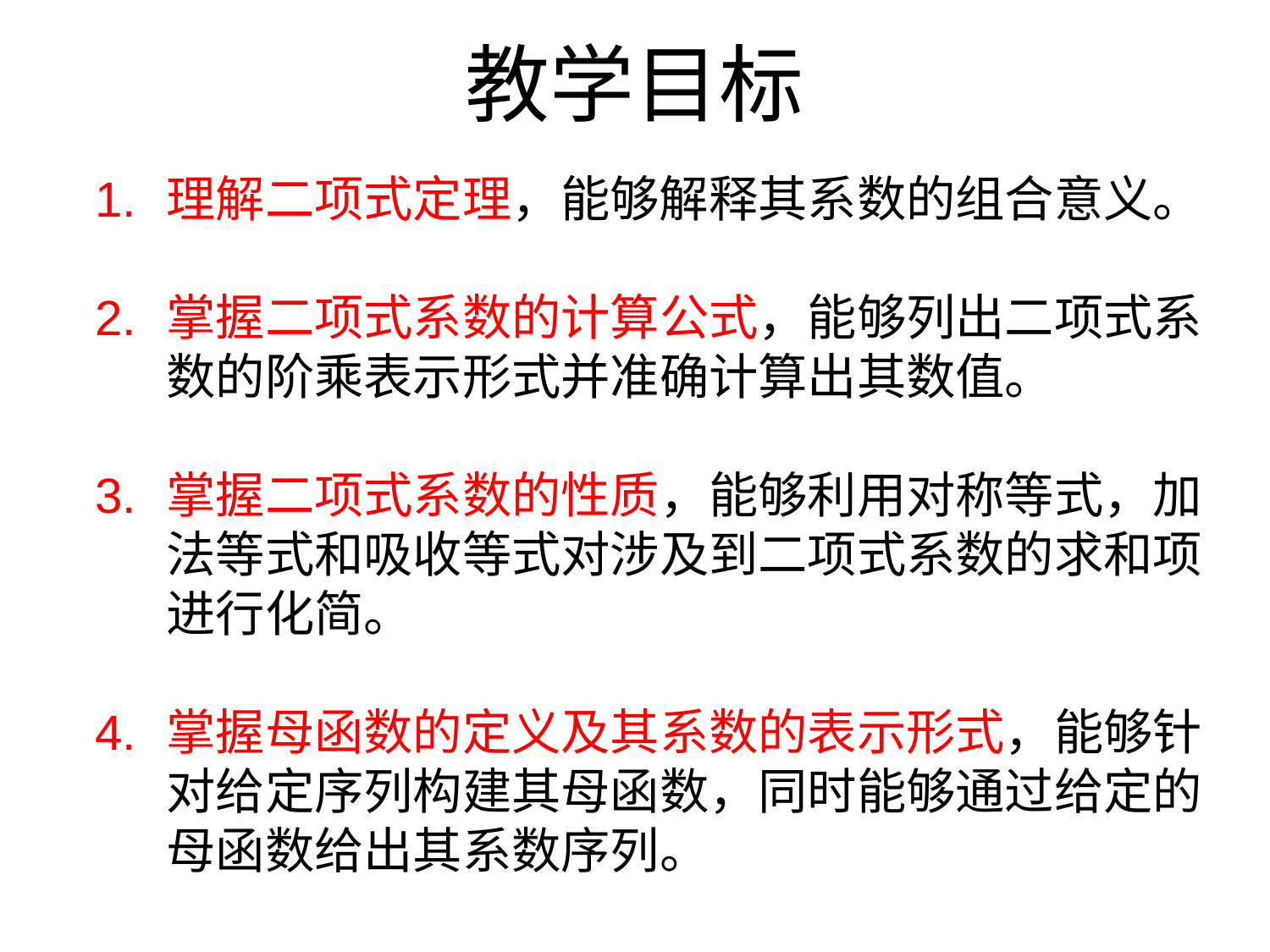

教学目标
理解二项式定理，能够解释其系数的组合意义。

掌握二项式系数的计算公式，能够列出二项式系数的阶乘表示形式并准确计算出其数值。

掌握二项式系数的性质，能够利用对称等式，加法等式和吸收等式对涉及到二项式系数的求和项进行化简。

掌握母函数的定义及其系数的表示形式，能够针对给定序列构建其母函数，同时能够通过给定的母函数给出其系数序列。